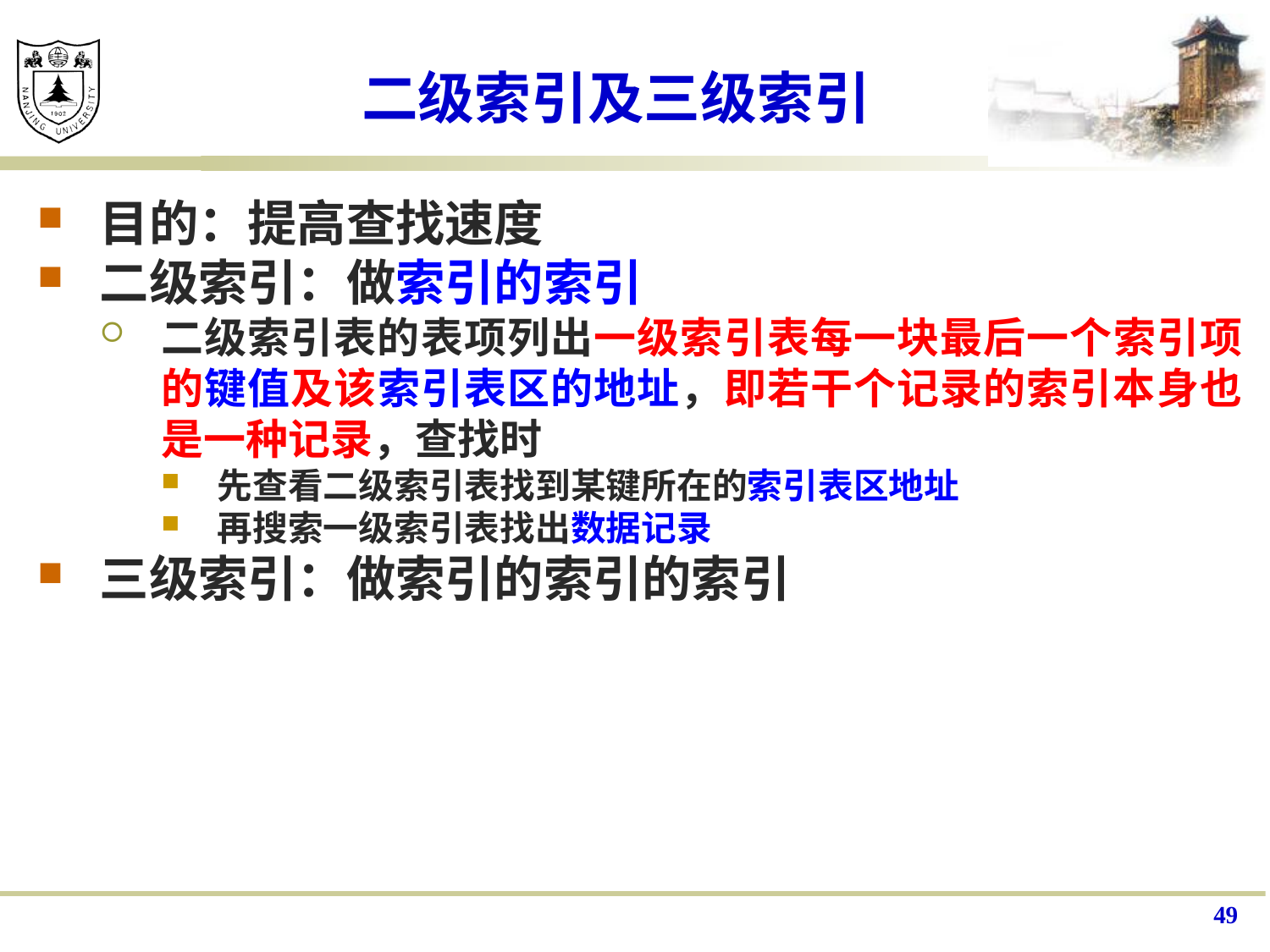

# 二级索引及三级索引
目的：提高查找速度
二级索引：做索引的索引
二级索引表的表项列出一级索引表每一块最后一个索引项的键值及该索引表区的地址，即若干个记录的索引本身也是一种记录，查找时
先查看二级索引表找到某键所在的索引表区地址
再搜索一级索引表找出数据记录
三级索引：做索引的索引的索引

49